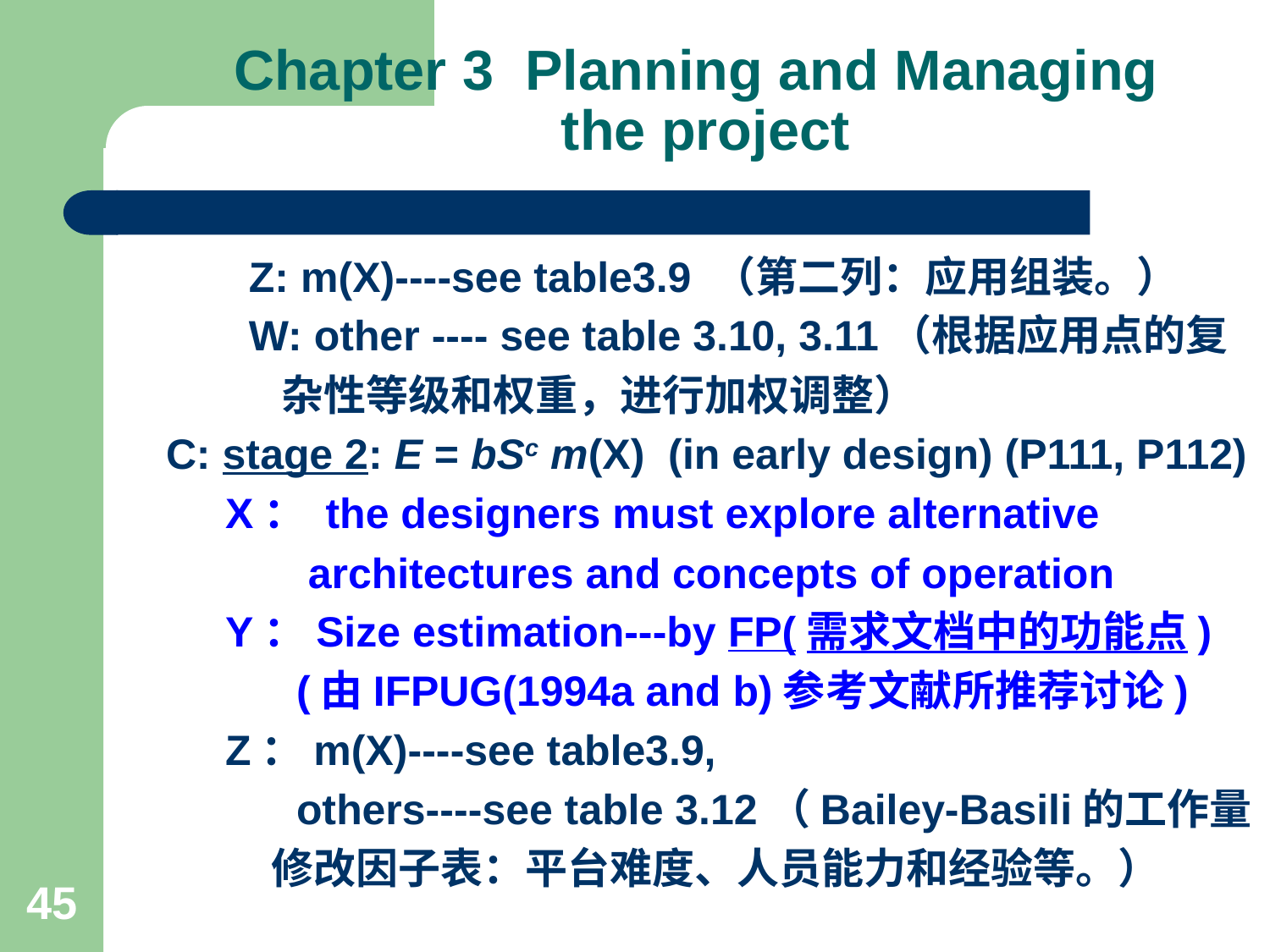

# Chapter 3  Planning and Managing the project
           Z: m(X)----see table3.9 （第二列：应用组装。）
           W: other ---- see table 3.10, 3.11（根据应用点的复
                杂性等级和权重，进行加权调整）
    C: stage 2: E = bSc m(X)  (in early design) (P111, P112)
         X： the designers must explore alternative
                architectures and concepts of operation
         Y：Size estimation---by FP(需求文档中的功能点)
               (由IFPUG(1994a and b)参考文献所推荐讨论)
         Z：m(X)----see table3.9,
               others----see table 3.12（Bailey-Basili的工作量
               修改因子表：平台难度、人员能力和经验等。）

45